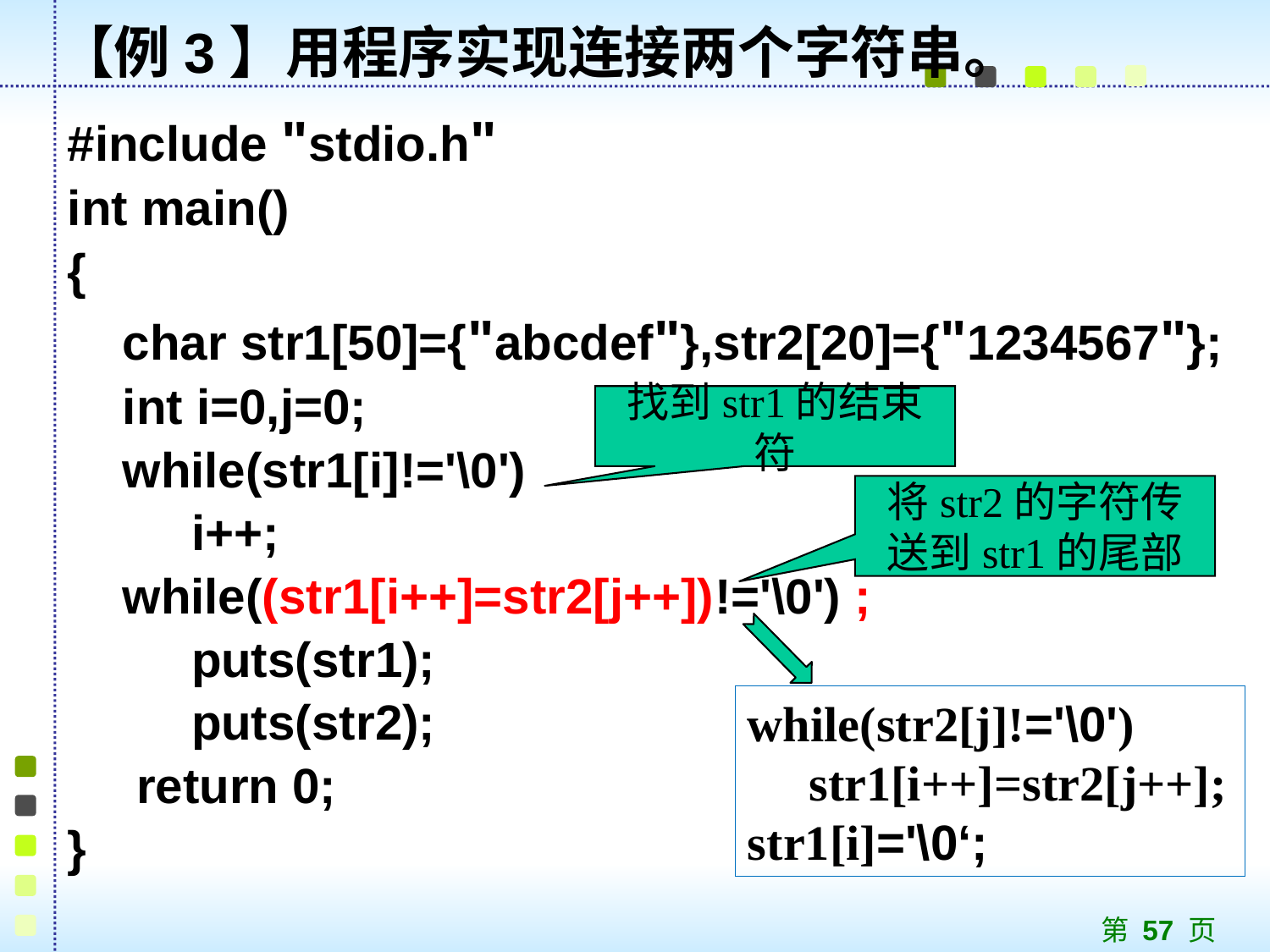

# 【例3】用程序实现连接两个字符串。
#include "stdio.h"
int main()
{
    char str1[50]={"abcdef"},str2[20]={"1234567"};
    int i=0,j=0;
    while(str1[i]!='\0')
         i++;
    while((str1[i++]=str2[j++])!='\0') ;
         puts(str1);
         puts(str2);
     return 0;
}
找到str1的结束符
将str2的字符传送到str1的尾部

while(str2[j]!='\0')
     str1[i++]=str2[j++];
str1[i]='\0‘;
   第 57 页